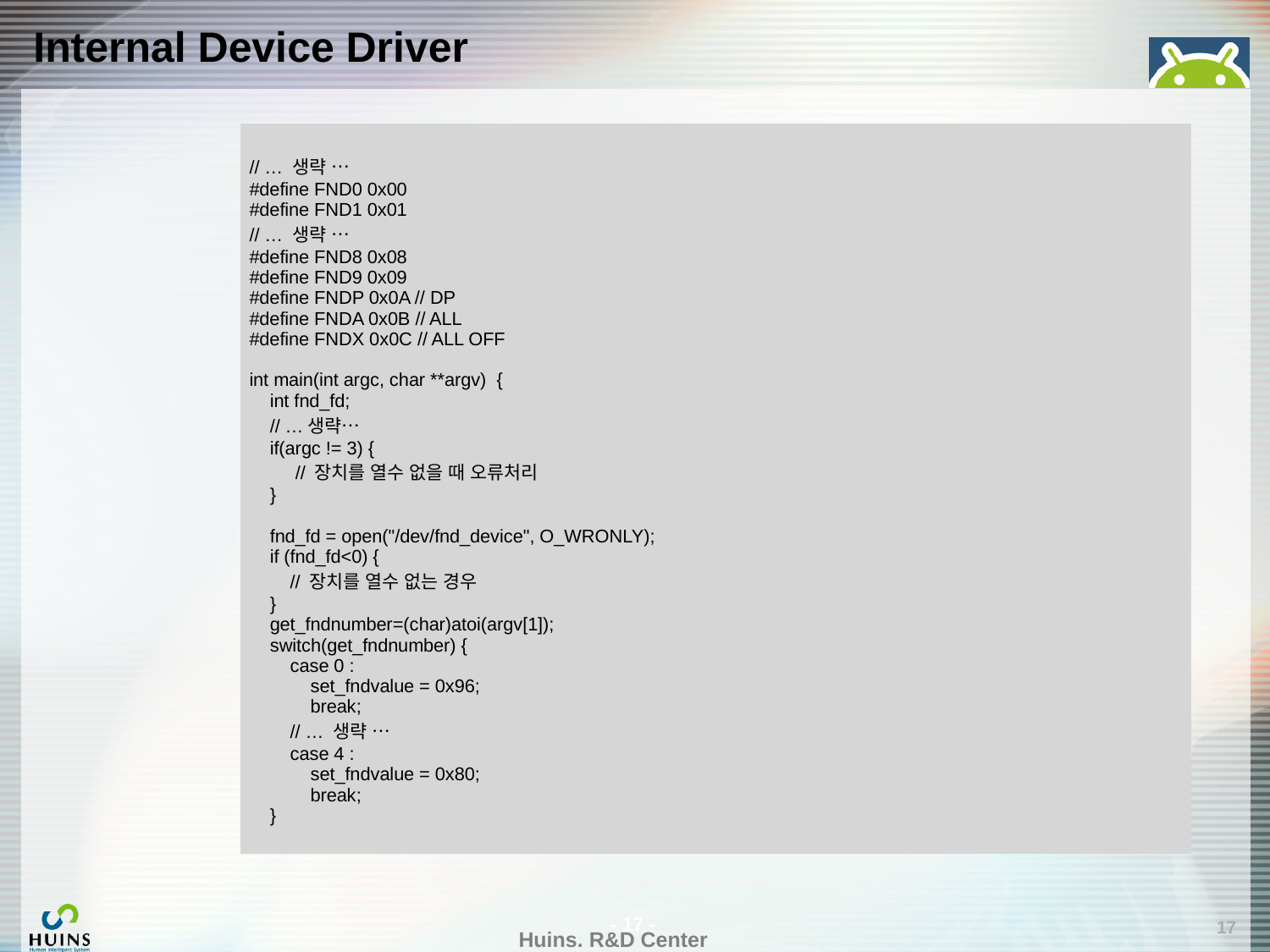

# Internal Device Driver
| // … 생략 … #define FND0 0x00 #define FND1 0x01 // … 생략 … #define FND8 0x08 #define FND9 0x09 #define FNDP 0x0A // DP #define FNDA 0x0B // ALL #define FNDX 0x0C // ALL OFF int main(int argc, char \*\*argv) { int fnd\_fd; // …생략… if(argc != 3) { // 장치를 열수 없을 때 오류처리 } fnd\_fd = open("/dev/fnd\_device", O\_WRONLY); if (fnd\_fd<0) { // 장치를 열수 없는 경우 } get\_fndnumber=(char)atoi(argv[1]); switch(get\_fndnumber) { case 0 : set\_fndvalue = 0x96; break; // … 생략 … case 4 : set\_fndvalue = 0x80; break; } |
| --- |

17